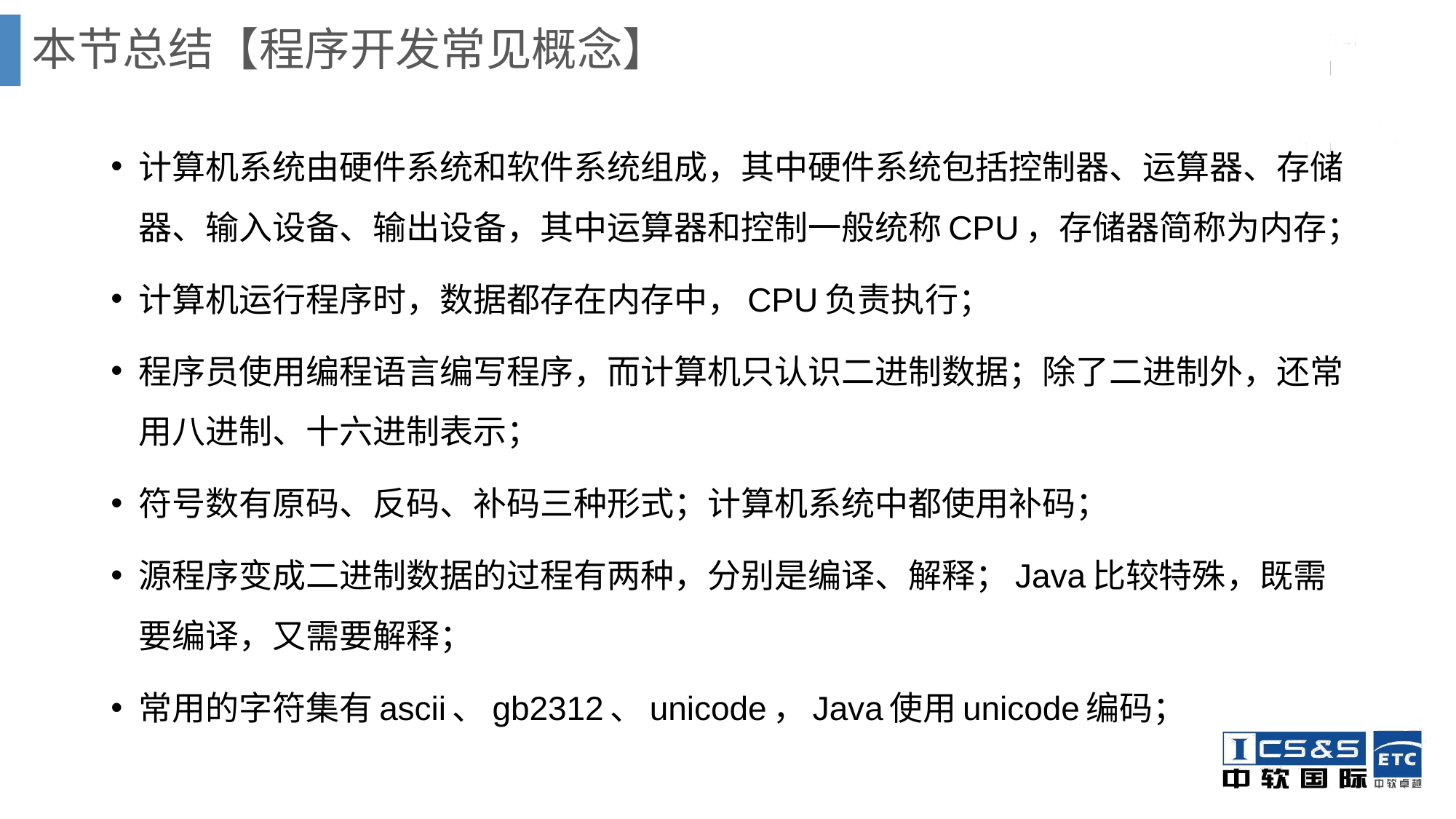

# 本节总结【程序开发常见概念】
计算机系统由硬件系统和软件系统组成，其中硬件系统包括控制器、运算器、存储器、输入设备、输出设备，其中运算器和控制一般统称CPU，存储器简称为内存；
计算机运行程序时，数据都存在内存中，CPU负责执行；
程序员使用编程语言编写程序，而计算机只认识二进制数据；除了二进制外，还常用八进制、十六进制表示；
符号数有原码、反码、补码三种形式；计算机系统中都使用补码；
源程序变成二进制数据的过程有两种，分别是编译、解释；Java比较特殊，既需要编译，又需要解释；
常用的字符集有ascii、gb2312、unicode，Java使用unicode编码；